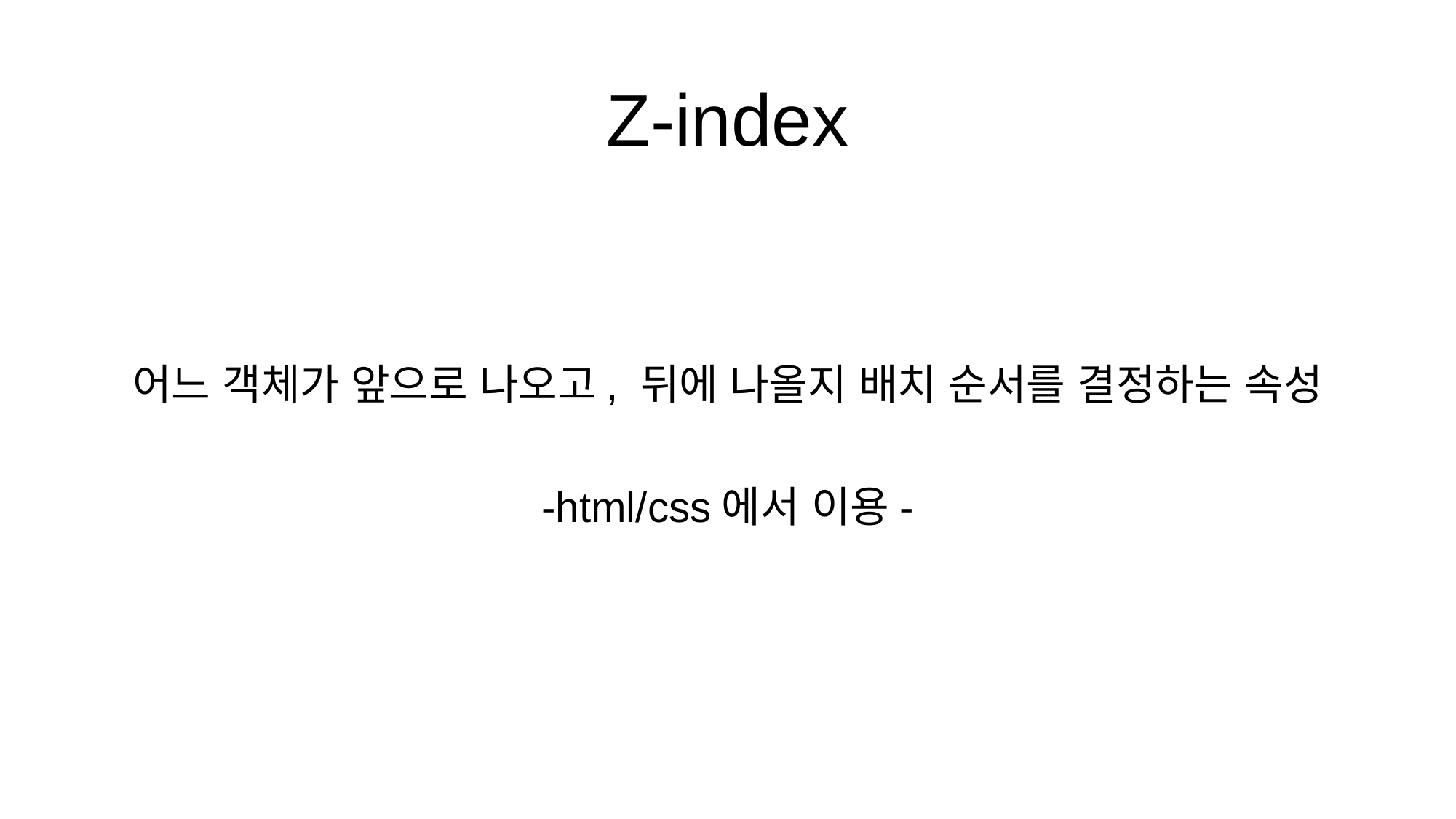

# Z-index
어느 객체가 앞으로 나오고, 뒤에 나올지 배치 순서를 결정하는 속성

-html/css에서 이용-